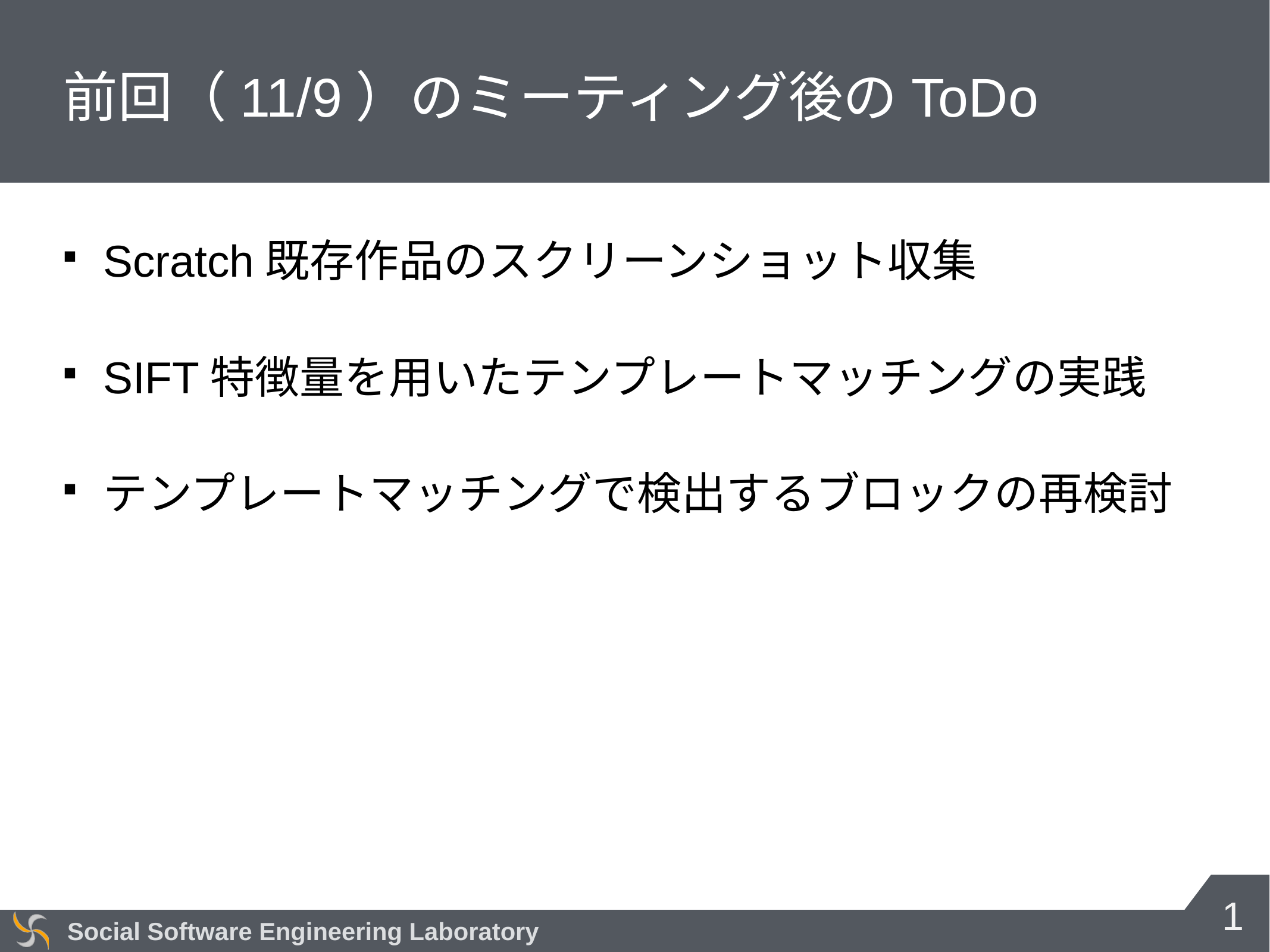

# 前回（11/9）のミーティング後のToDo
Scratch既存作品のスクリーンショット収集
SIFT特徴量を用いたテンプレートマッチングの実践
テンプレートマッチングで検出するブロックの再検討
1